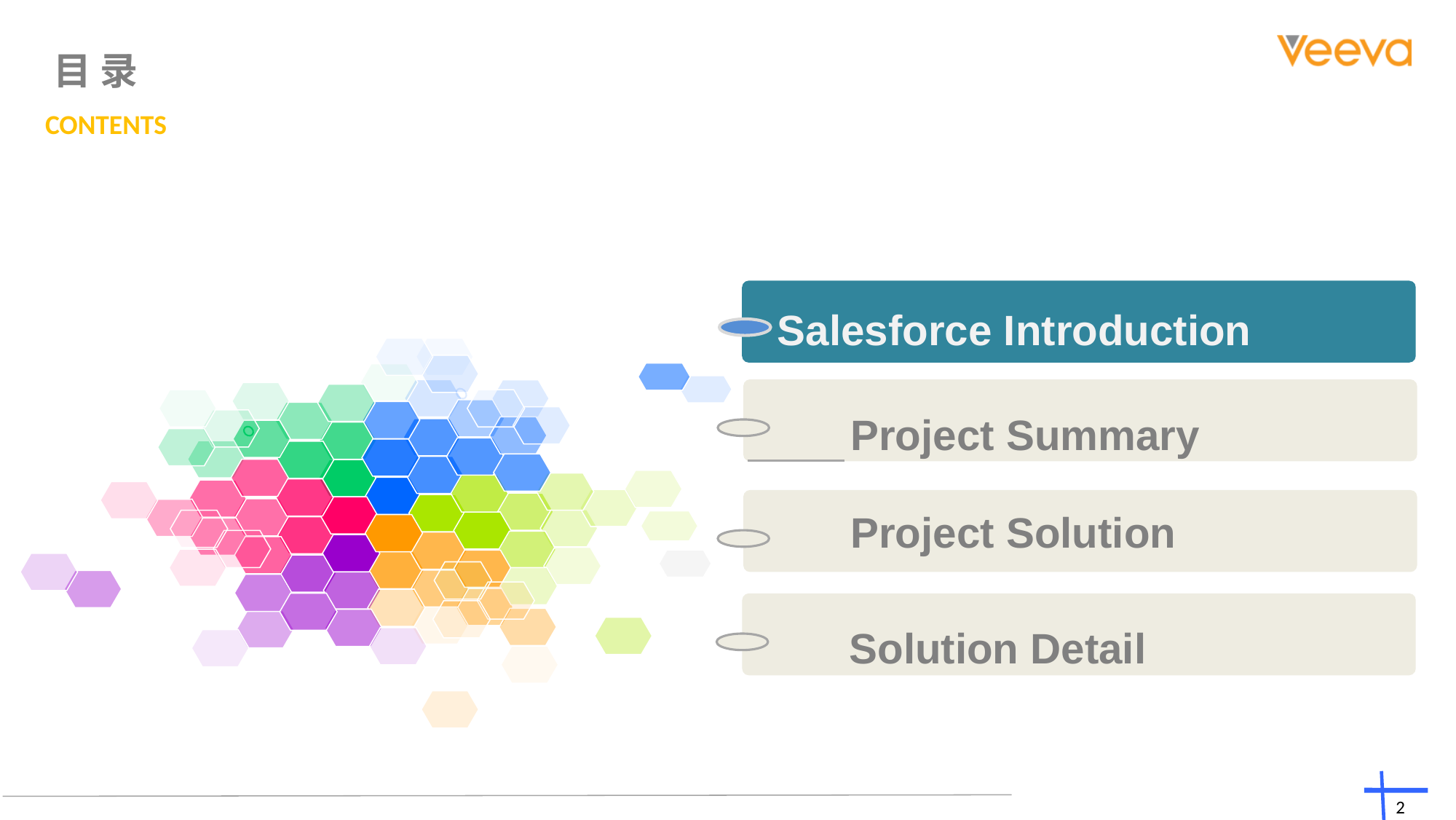

目 录
CONTENTS
Salesforce Introduction

        Project Summary

        Project Solution

        Solution Detail